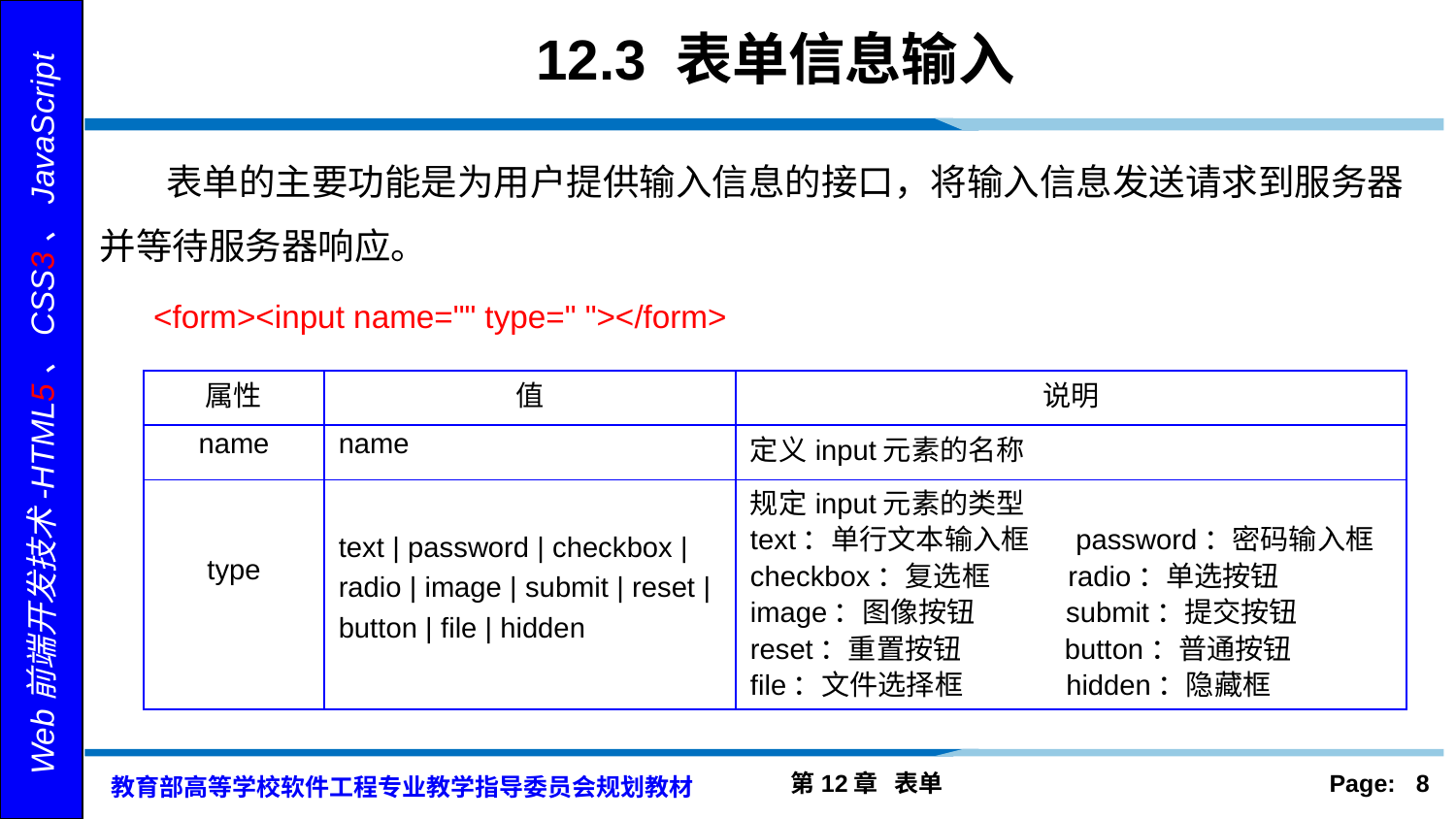

# 12.3 表单信息输入
       表单的主要功能是为用户提供输入信息的接口，将输入信息发送请求到服务器并等待服务器响应。
      <form><input name="" type=" "></form>
| 属性 | 值 | 说明 |
| --- | --- | --- |
| name | name | 定义input元素的名称 |
| type | text | password | checkbox | radio | image | submit | reset | button | file | hidden | 规定input元素的类型 text：单行文本输入框 password：密码输入框checkbox：复选框 radio：单选按钮 image：图像按钮 submit：提交按钮 reset：重置按钮 button：普通按钮 file：文件选择框 hidden：隐藏框 |